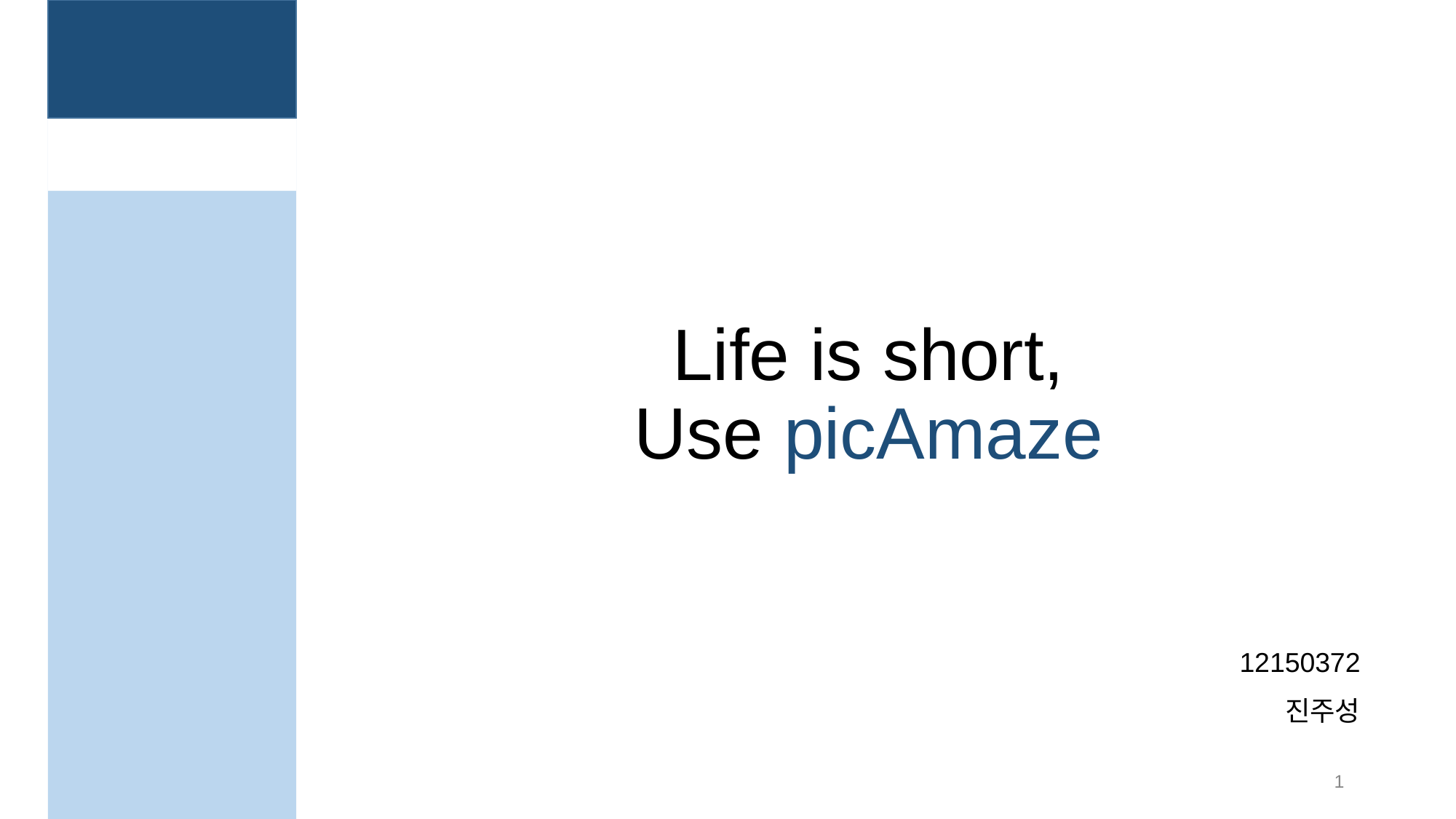

# Life is short, Use picAmaze
12150372
진주성

1